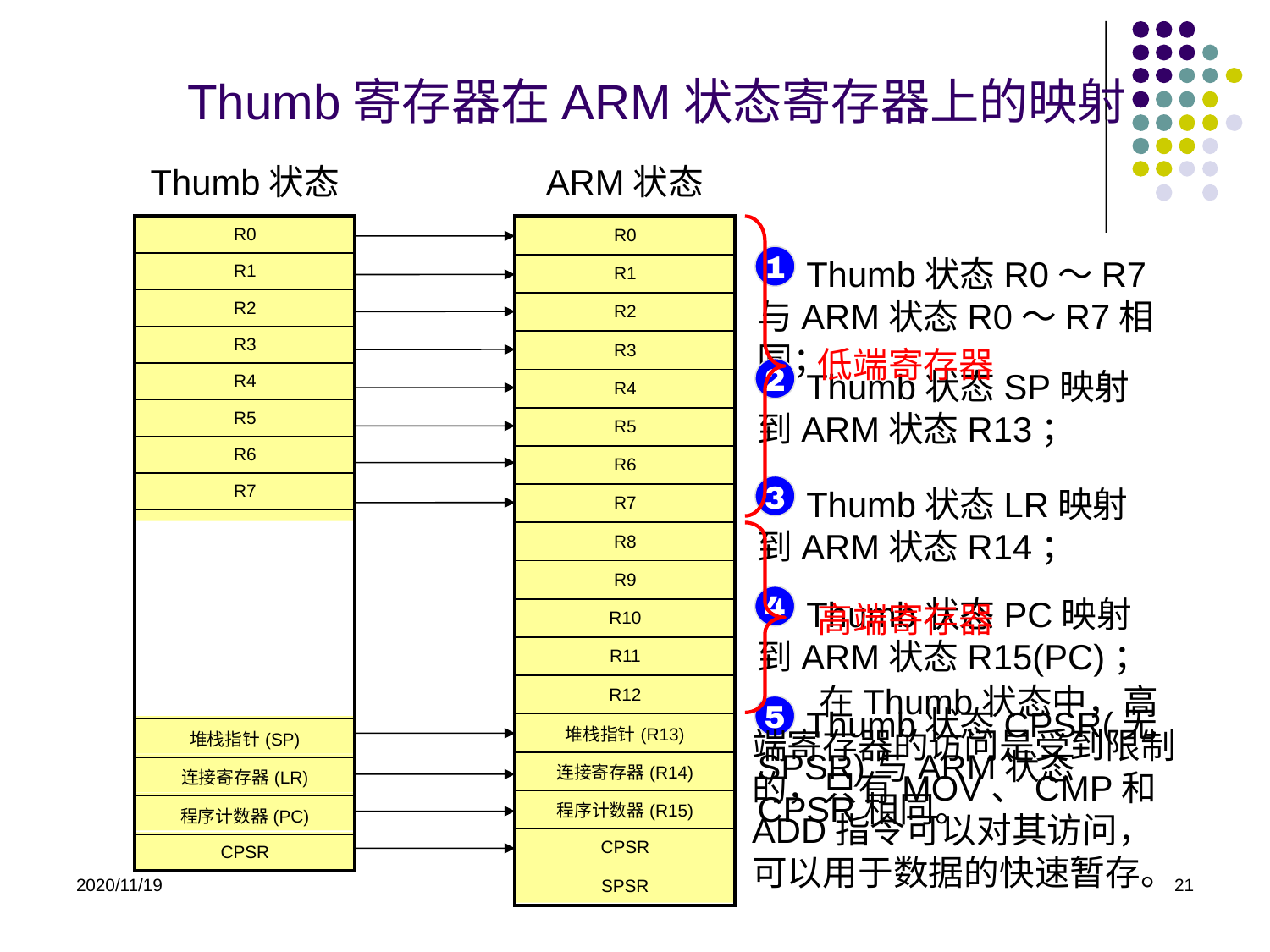

Thumb寄存器在ARM状态寄存器上的映射
Thumb状态
ARM状态

| R0 |
| --- |
| R1 |
| R2 |
| R3 |
| R4 |
| R5 |
| R6 |
| R7 |
|  |
| 堆栈指针(SP) |
| 连接寄存器(LR) |
| 程序计数器(PC) |
| CPSR |

| R0 |
| --- |
| R1 |
| R2 |
| R3 |
| R4 |
| R5 |
| R6 |
| R7 |
| R8 |
| R9 |
| R10 |
| R11 |
| R12 |
| 堆栈指针(R13) |
| 连接寄存器(R14) |
| 程序计数器(R15) |
| CPSR |
| SPSR |

低端寄存器
     Thumb状态R0～R7与ARM状态R0～R7相同；
1
     Thumb状态SP映射到ARM状态R13；
2
     Thumb状态LR映射到ARM状态R14；
3

高端寄存器
     Thumb状态PC映射到ARM状态R15(PC)；
4
      在Thumb状态中，高端寄存器的访问是受到限制的，只有MOV、CMP和ADD指令可以对其访问，可以用于数据的快速暂存。
     Thumb状态CPSR(无SPSR)与ARM状态CPSR相同。
5

2020/11/19
21